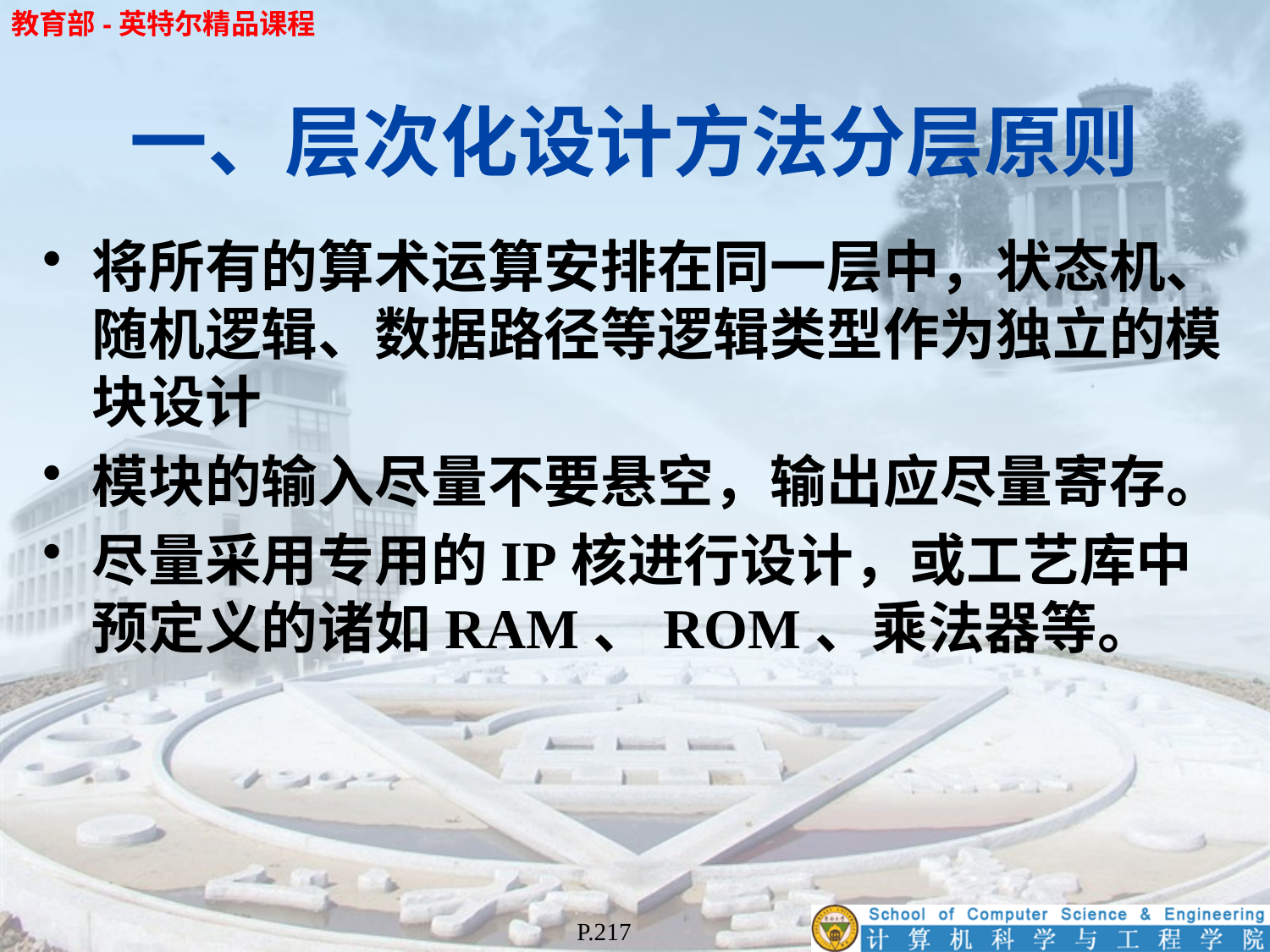

# 一、层次化设计方法分层原则
将所有的算术运算安排在同一层中，状态机、随机逻辑、数据路径等逻辑类型作为独立的模块设计
模块的输入尽量不要悬空，输出应尽量寄存。
尽量采用专用的IP核进行设计，或工艺库中预定义的诸如RAM、ROM、乘法器等。
P.217